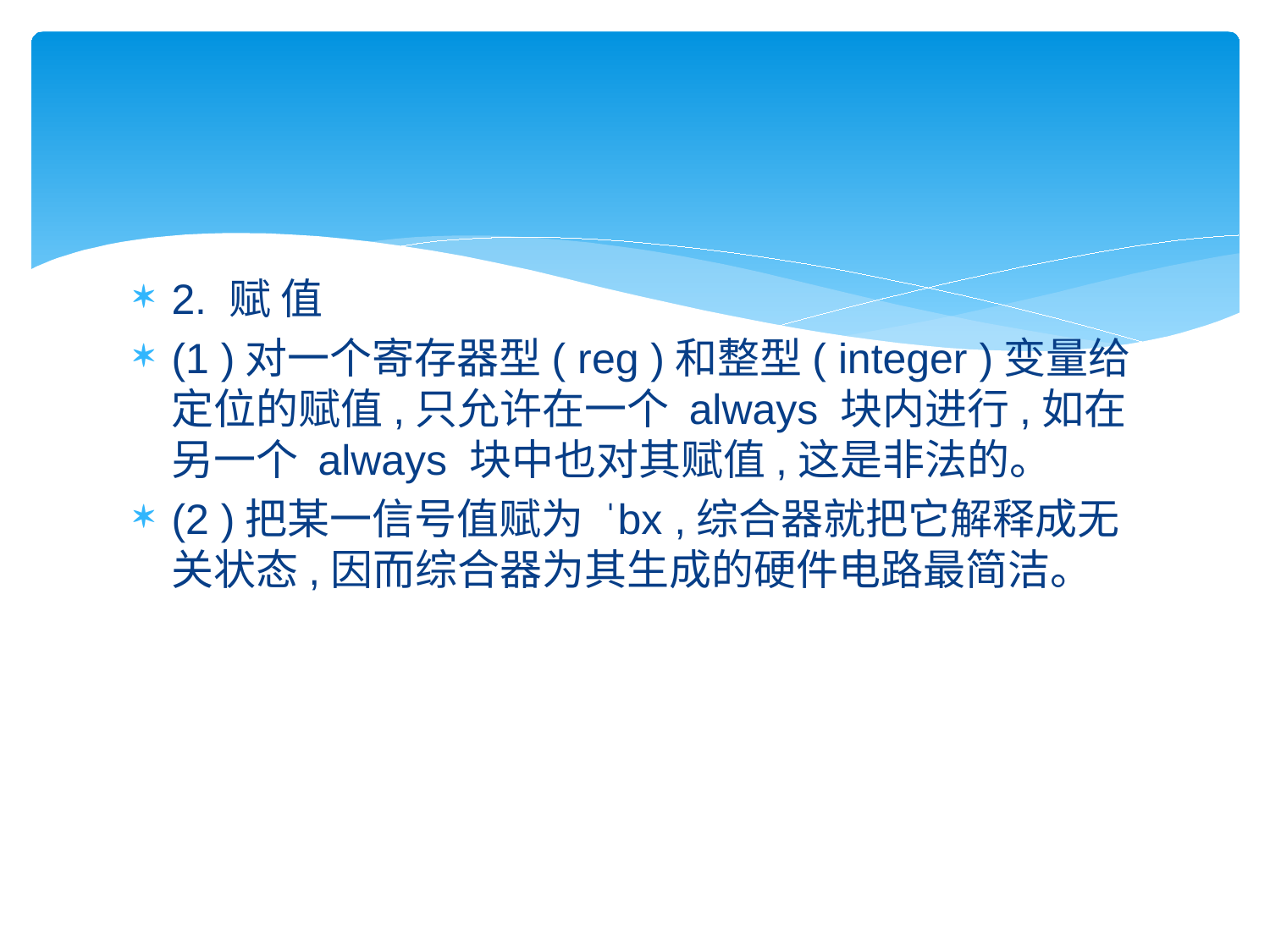

#
2. 赋 值
(1 )对一个寄存器型( reg )和整型( integer )变量给定位的赋值,只允许在一个 always 块内进行,如在另一个 always 块中也对其赋值,这是非法的。
(2 )把某一信号值赋为 ˈbx ,综合器就把它解释成无关状态,因而综合器为其生成的硬件电路最简洁。